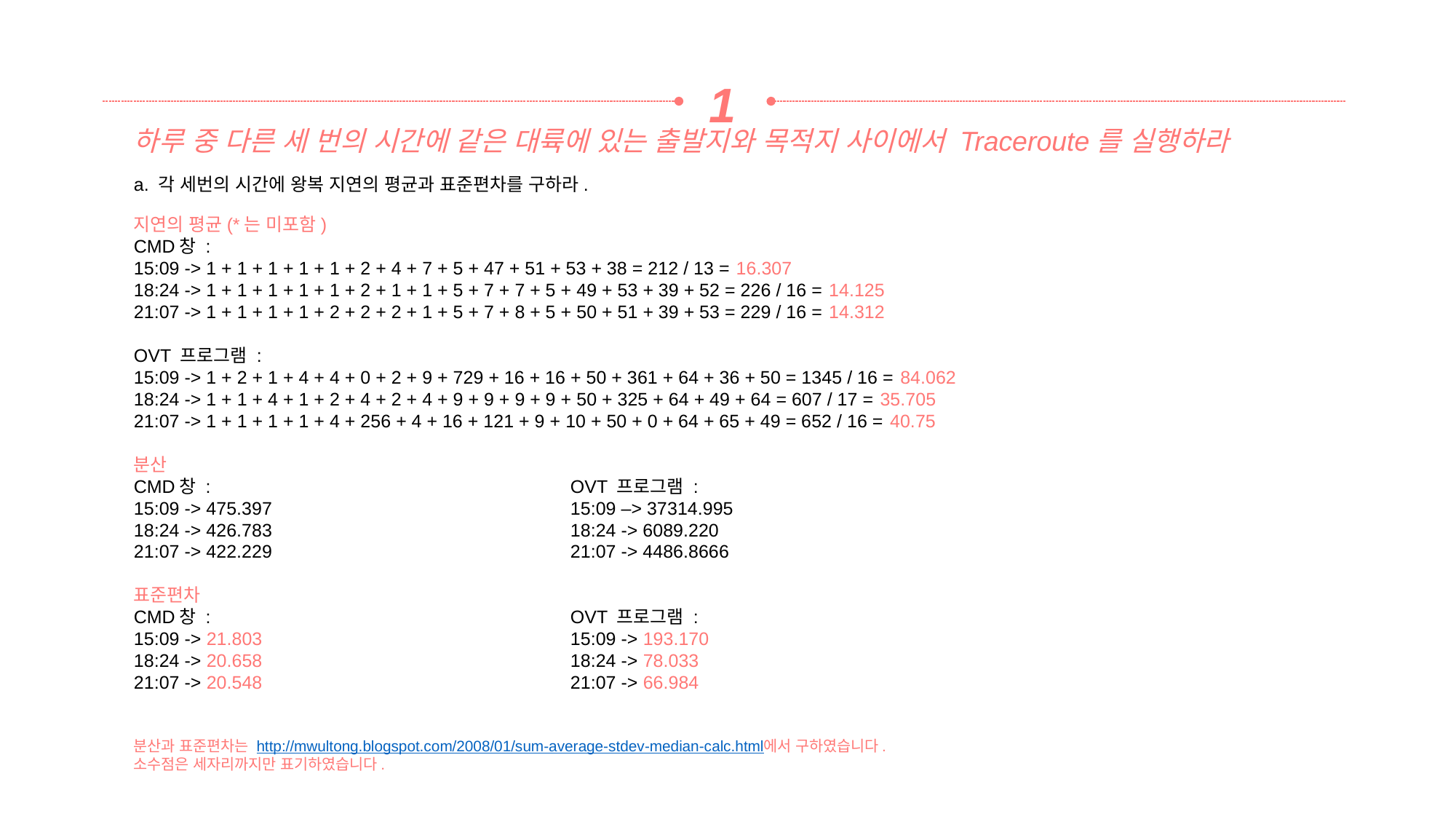

1
하루 중 다른 세 번의 시간에 같은 대륙에 있는 출발지와 목적지 사이에서 Traceroute를 실행하라
a. 각 세번의 시간에 왕복 지연의 평균과 표준편차를 구하라.
지연의 평균(*는 미포함)
CMD창 :
15:09 -> 1 + 1 + 1 + 1 + 1 + 2 + 4 + 7 + 5 + 47 + 51 + 53 + 38 = 212 / 13 = 16.307
18:24 -> 1 + 1 + 1 + 1 + 1 + 2 + 1 + 1 + 5 + 7 + 7 + 5 + 49 + 53 + 39 + 52 = 226 / 16 = 14.125
21:07 -> 1 + 1 + 1 + 1 + 2 + 2 + 2 + 1 + 5 + 7 + 8 + 5 + 50 + 51 + 39 + 53 = 229 / 16 = 14.312

OVT 프로그램 :
15:09 -> 1 + 2 + 1 + 4 + 4 + 0 + 2 + 9 + 729 + 16 + 16 + 50 + 361 + 64 + 36 + 50 = 1345 / 16 = 84.062
18:24 -> 1 + 1 + 4 + 1 + 2 + 4 + 2 + 4 + 9 + 9 + 9 + 9 + 50 + 325 + 64 + 49 + 64 = 607 / 17 = 35.705
21:07 -> 1 + 1 + 1 + 1 + 4 + 256 + 4 + 16 + 121 + 9 + 10 + 50 + 0 + 64 + 65 + 49 = 652 / 16 = 40.75

분산
CMD창 : 				OVT 프로그램 :
15:09 -> 475.397			15:09 –> 37314.995
18:24 -> 426.783			18:24 -> 6089.220
21:07 -> 422.229			21:07 -> 4486.8666

표준편차
CMD창 : 				OVT 프로그램 :
15:09 -> 21.803			15:09 -> 193.170
18:24 -> 20.658			18:24 -> 78.033
21:07 -> 20.548			21:07 -> 66.984

분산과 표준편차는 http://mwultong.blogspot.com/2008/01/sum-average-stdev-median-calc.html에서 구하였습니다.
소수점은 세자리까지만 표기하였습니다.